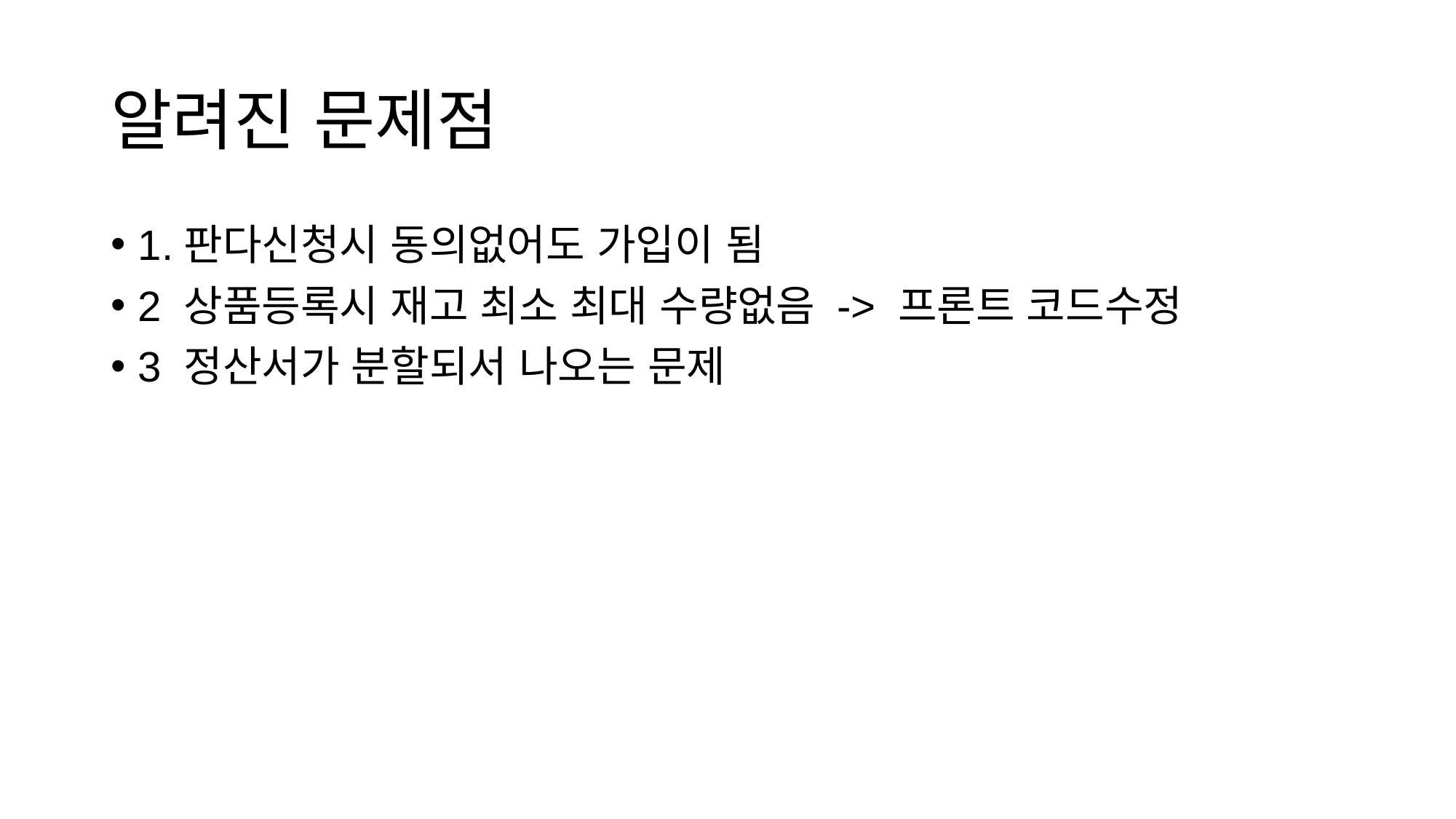

# 알려진 문제점
1.판다신청시 동의없어도 가입이 됨
2 상품등록시 재고 최소 최대 수량없음 -> 프론트 코드수정
3 정산서가 분할되서 나오는 문제